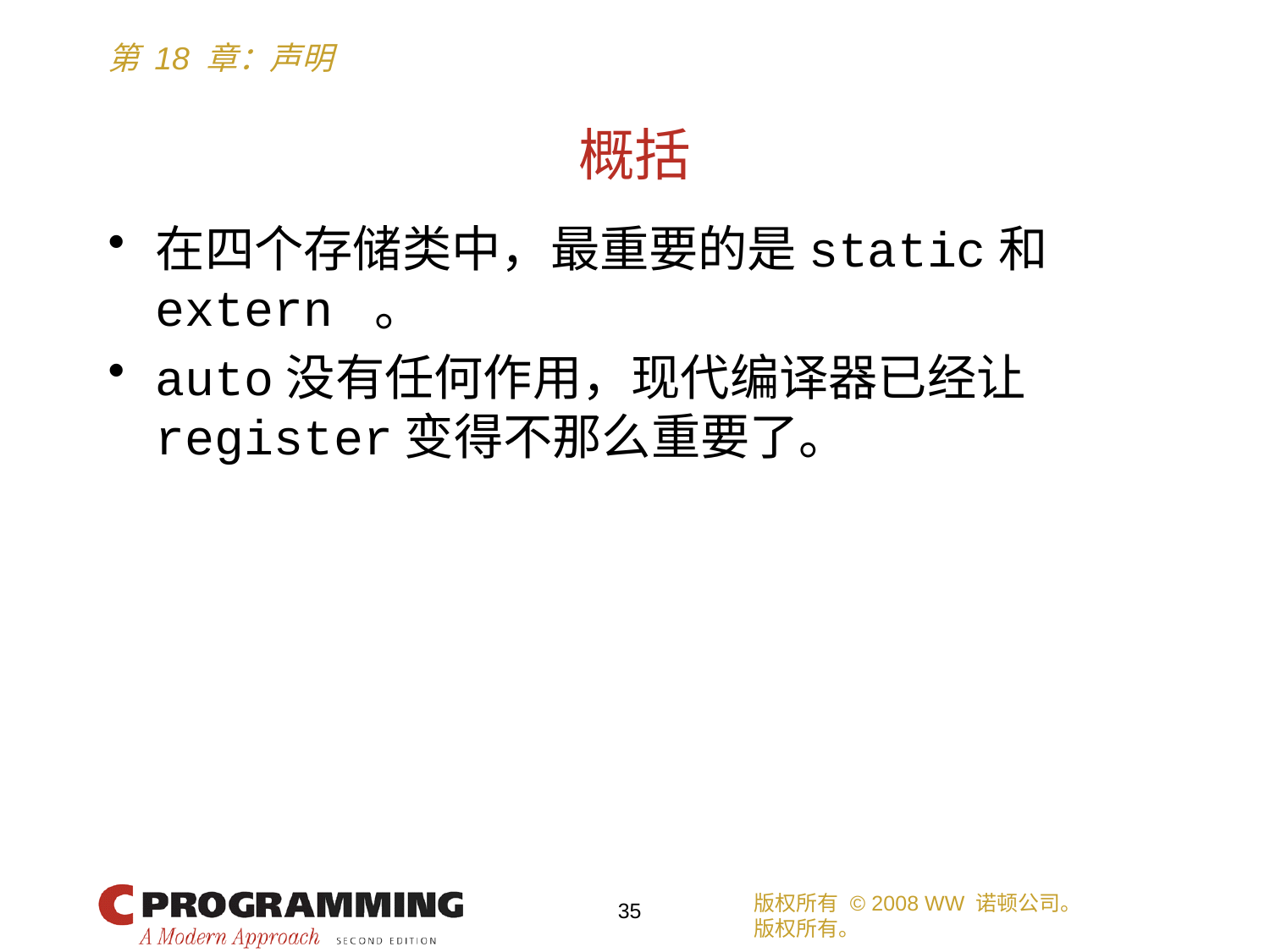

# 概括
在四个存储类中，最重要的是static和extern 。
auto没有任何作用，现代编译器已经让register变得不那么重要了。
版权所有 © 2008 WW 诺顿公司。
版权所有。
35